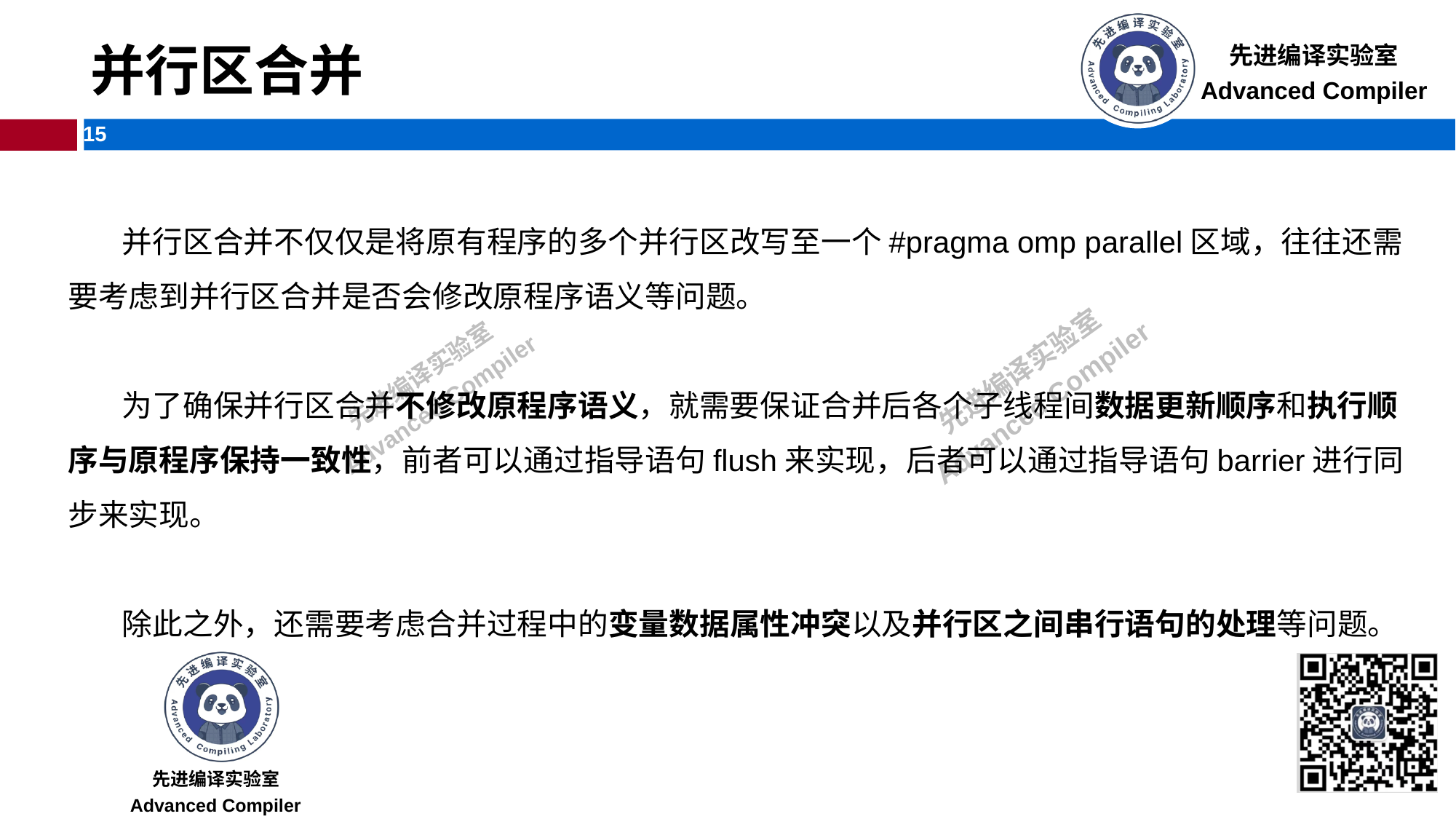

# 并行区合并
       并行区合并不仅仅是将原有程序的多个并行区改写至一个#pragma omp parallel区域，往往还需要考虑到并行区合并是否会修改原程序语义等问题。

       为了确保并行区合并不修改原程序语义，就需要保证合并后各个子线程间数据更新顺序和执行顺序与原程序保持一致性，前者可以通过指导语句flush来实现，后者可以通过指导语句barrier进行同步来实现。

       除此之外，还需要考虑合并过程中的变量数据属性冲突以及并行区之间串行语句的处理等问题。